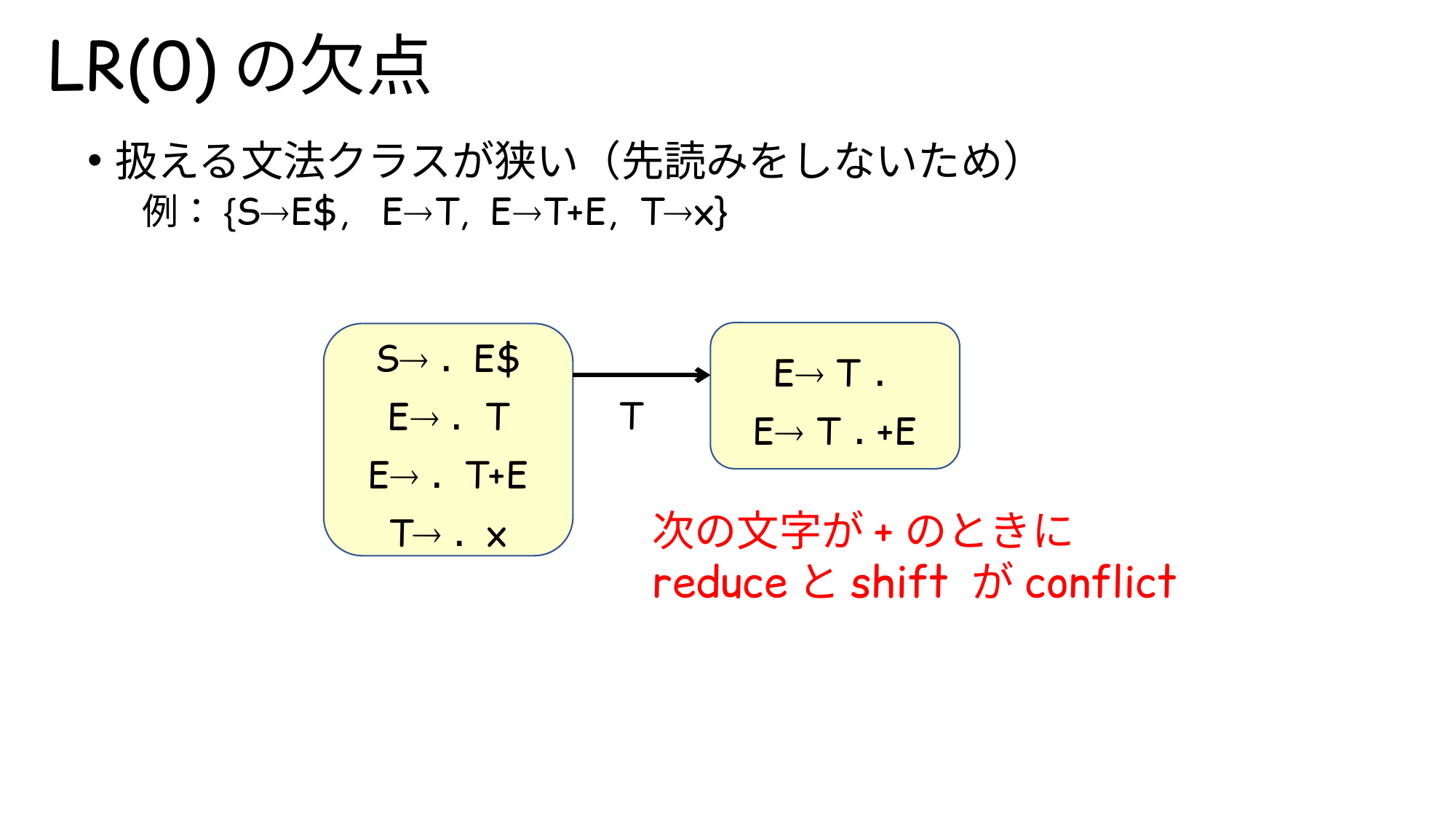

# LR(0)の欠点
扱える文法クラスが狭い（先読みをしないため）
例：{S→E$,   E→T,  E→T+E,  T→x}
E→ T .
E→ T . +E
S→ .  E$
E→ .  T
E→ .  T+E
T→ .  x
T
次の文字が+のときに
reduceとshift がconflict